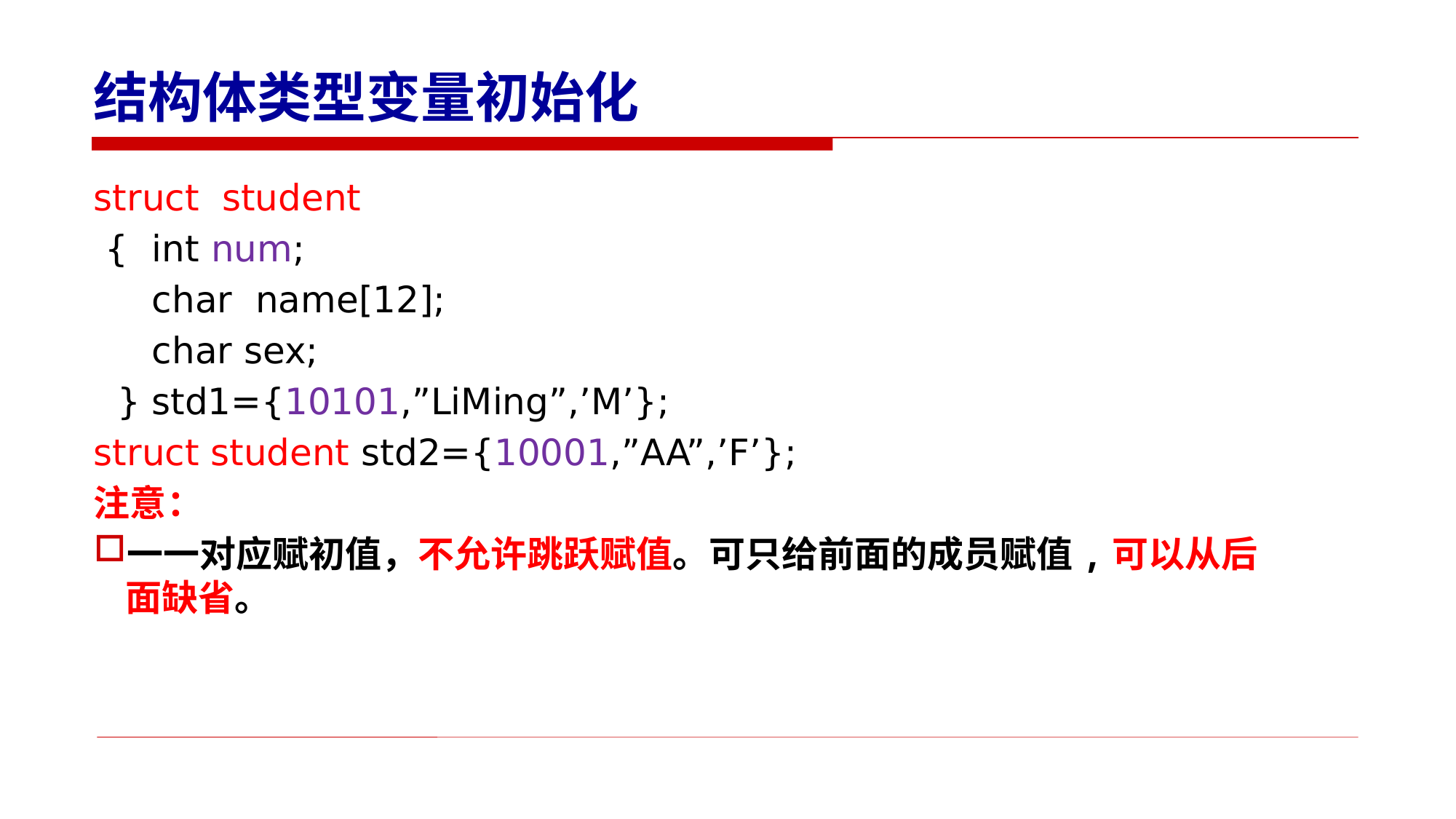

# 结构体类型变量初始化
struct  student
 {  int num;
     char  name[12];
     char sex;
  } std1={10101,”LiMing”,’M’};
struct student std2={10001,”AA”,’F’};
注意：
一一对应赋初值，不允许跳跃赋值。可只给前面的成员赋值,可以从后面缺省。